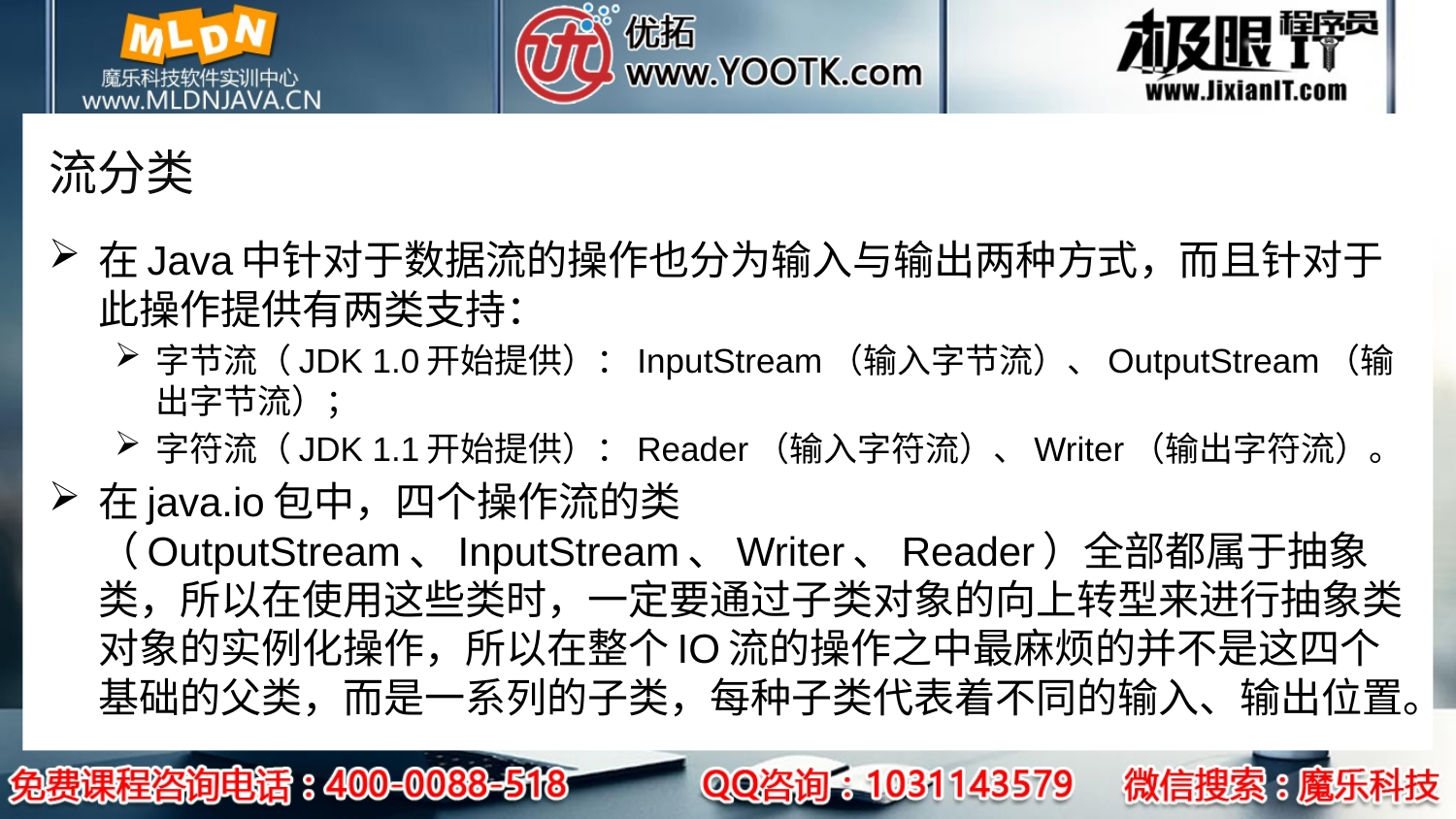

# 流分类
在Java中针对于数据流的操作也分为输入与输出两种方式，而且针对于此操作提供有两类支持：
字节流（JDK 1.0开始提供）：InputStream（输入字节流）、OutputStream（输出字节流）；
字符流（JDK 1.1开始提供）：Reader（输入字符流）、Writer（输出字符流）。
在java.io包中，四个操作流的类（OutputStream、InputStream、Writer、Reader）全部都属于抽象类，所以在使用这些类时，一定要通过子类对象的向上转型来进行抽象类对象的实例化操作，所以在整个IO流的操作之中最麻烦的并不是这四个基础的父类，而是一系列的子类，每种子类代表着不同的输入、输出位置。